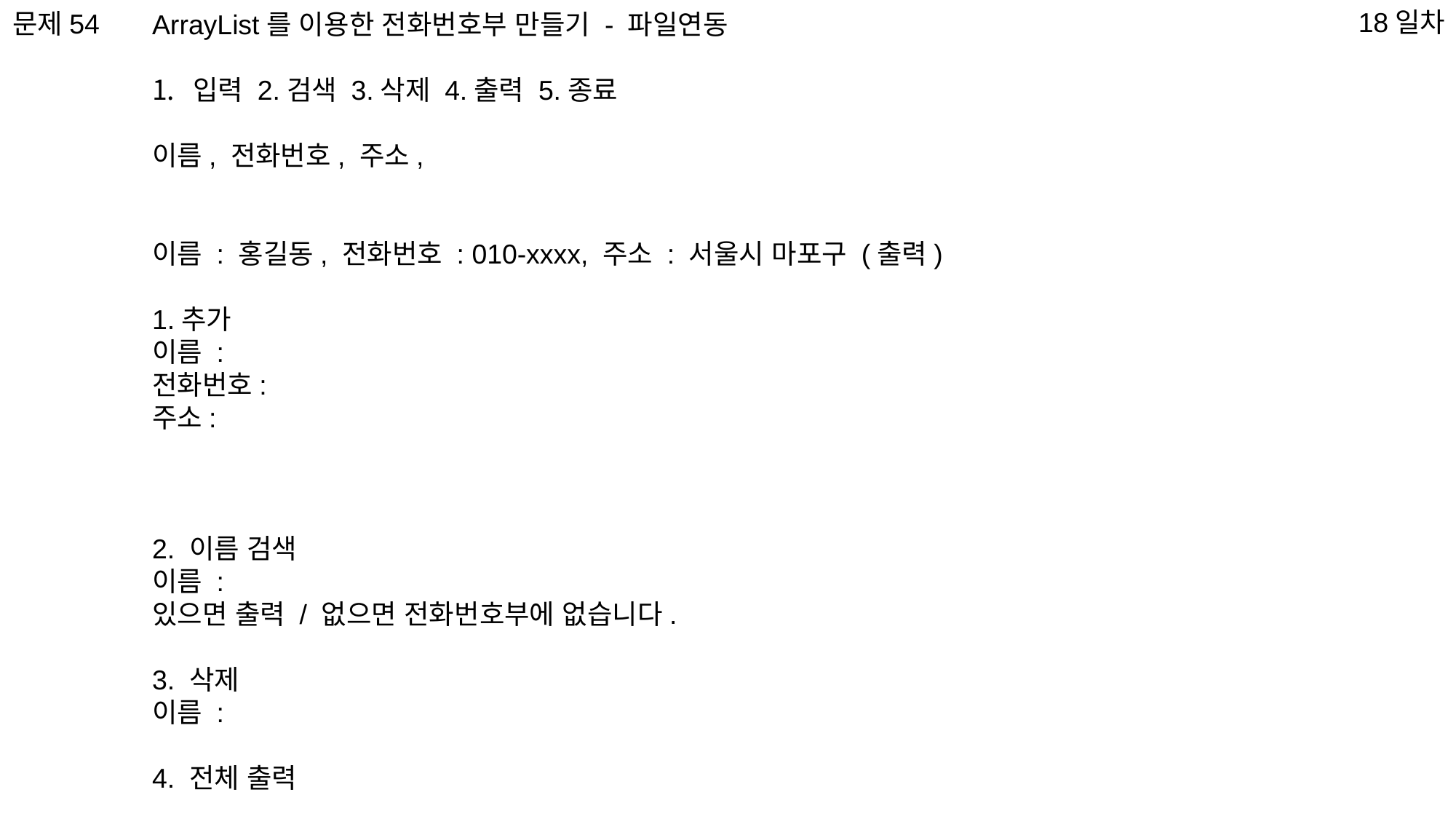

18일차
문제54
ArrayList를 이용한 전화번호부 만들기 - 파일연동

입력 2.검색 3.삭제 4.출력 5.종료

이름, 전화번호, 주소,

이름 : 홍길동, 전화번호 : 010-xxxx, 주소 : 서울시 마포구 (출력)

1.추가
이름 :
전화번호:
주소:

2. 이름 검색
이름 :
있으면 출력 / 없으면 전화번호부에 없습니다.

3. 삭제
이름 :

4. 전체 출력